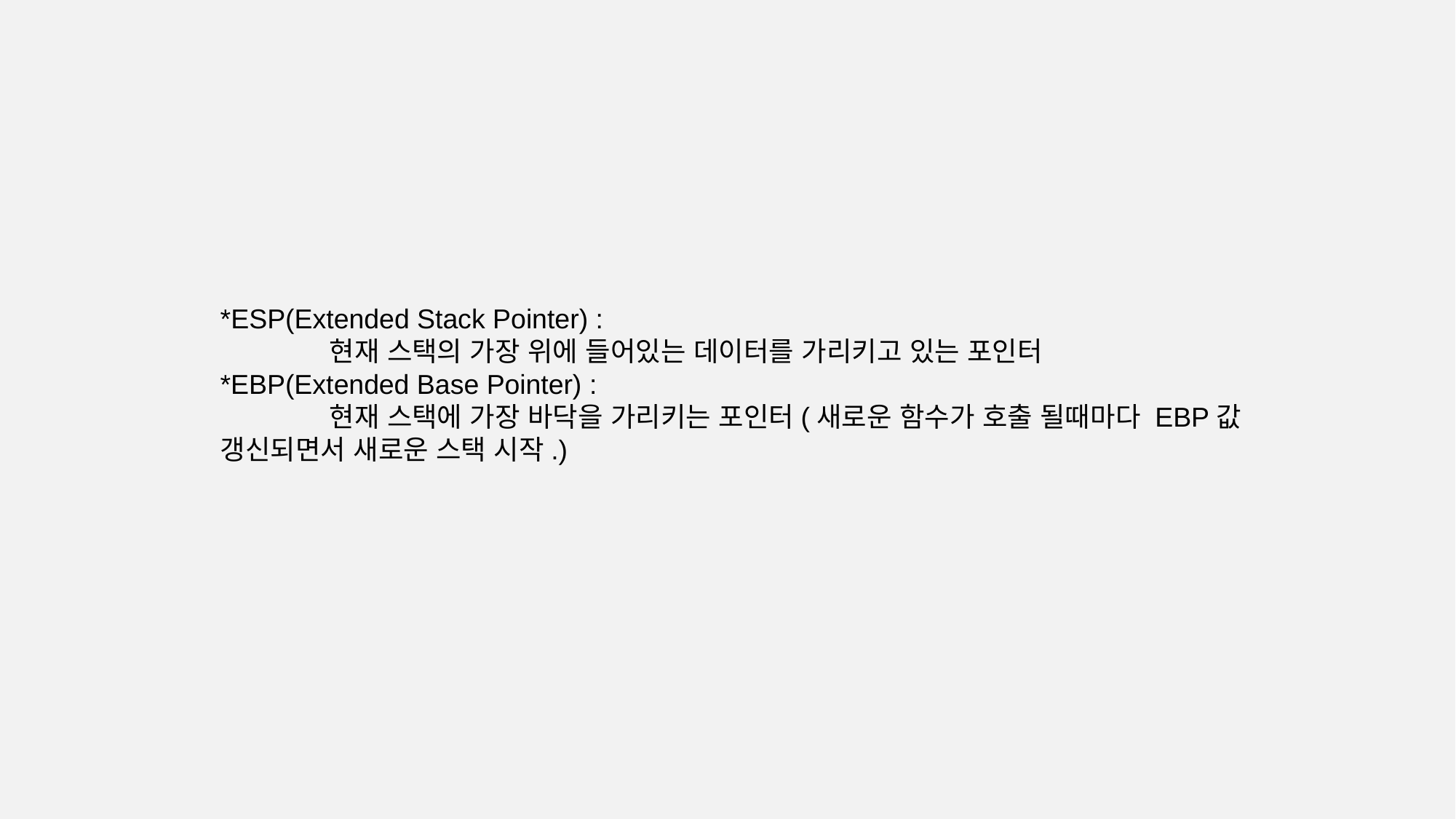

*ESP(Extended Stack Pointer) :
	현재 스택의 가장 위에 들어있는 데이터를 가리키고 있는 포인터
*EBP(Extended Base Pointer) :
	현재 스택에 가장 바닥을 가리키는 포인터(새로운 함수가 호출 될때마다 EBP값 갱신되면서 새로운 스택 시작.)